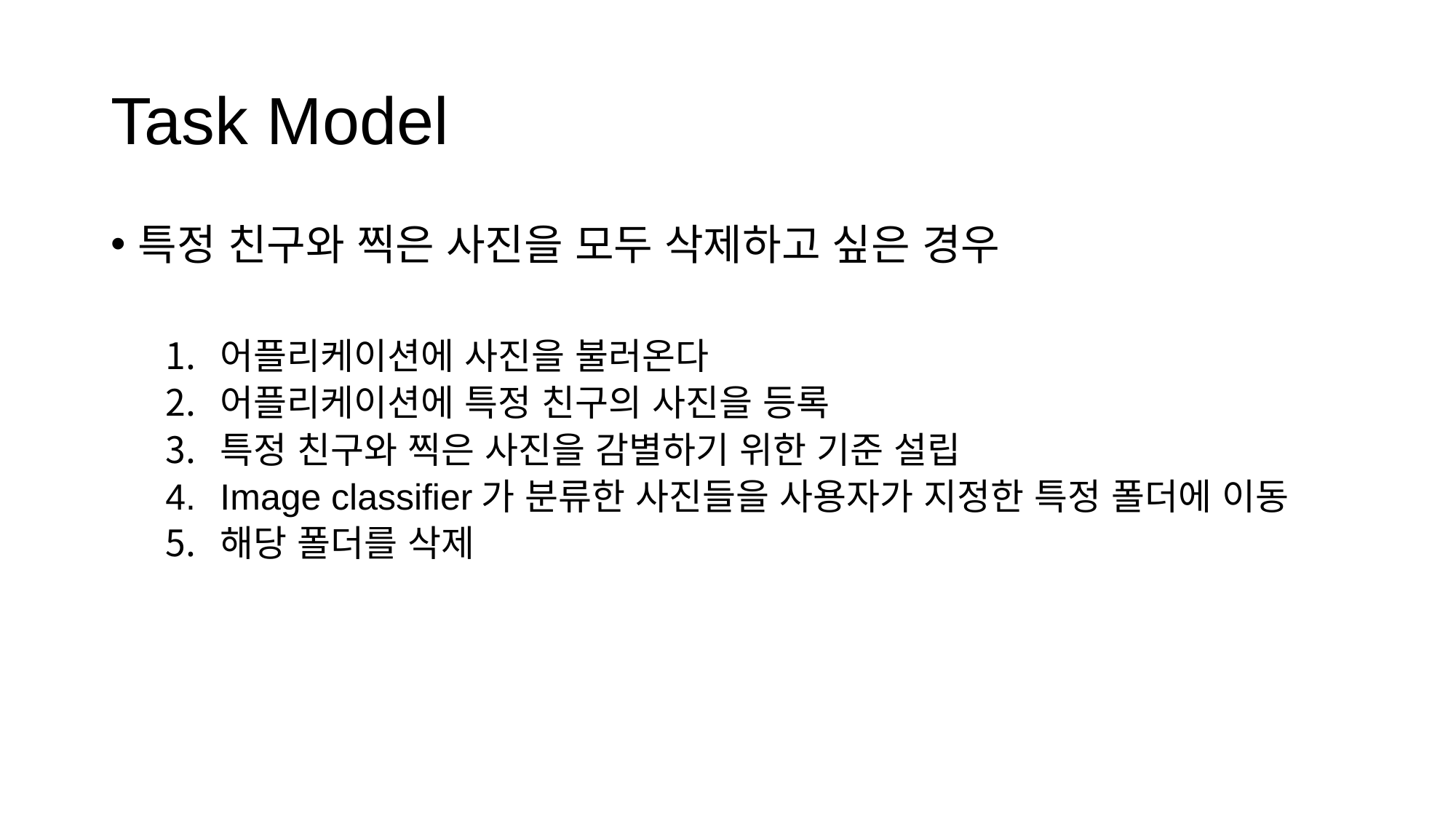

# Task Model
특정 친구와 찍은 사진을 모두 삭제하고 싶은 경우

어플리케이션에 사진을 불러온다
어플리케이션에 특정 친구의 사진을 등록
특정 친구와 찍은 사진을 감별하기 위한 기준 설립
Image classifier가 분류한 사진들을 사용자가 지정한 특정 폴더에 이동
해당 폴더를 삭제